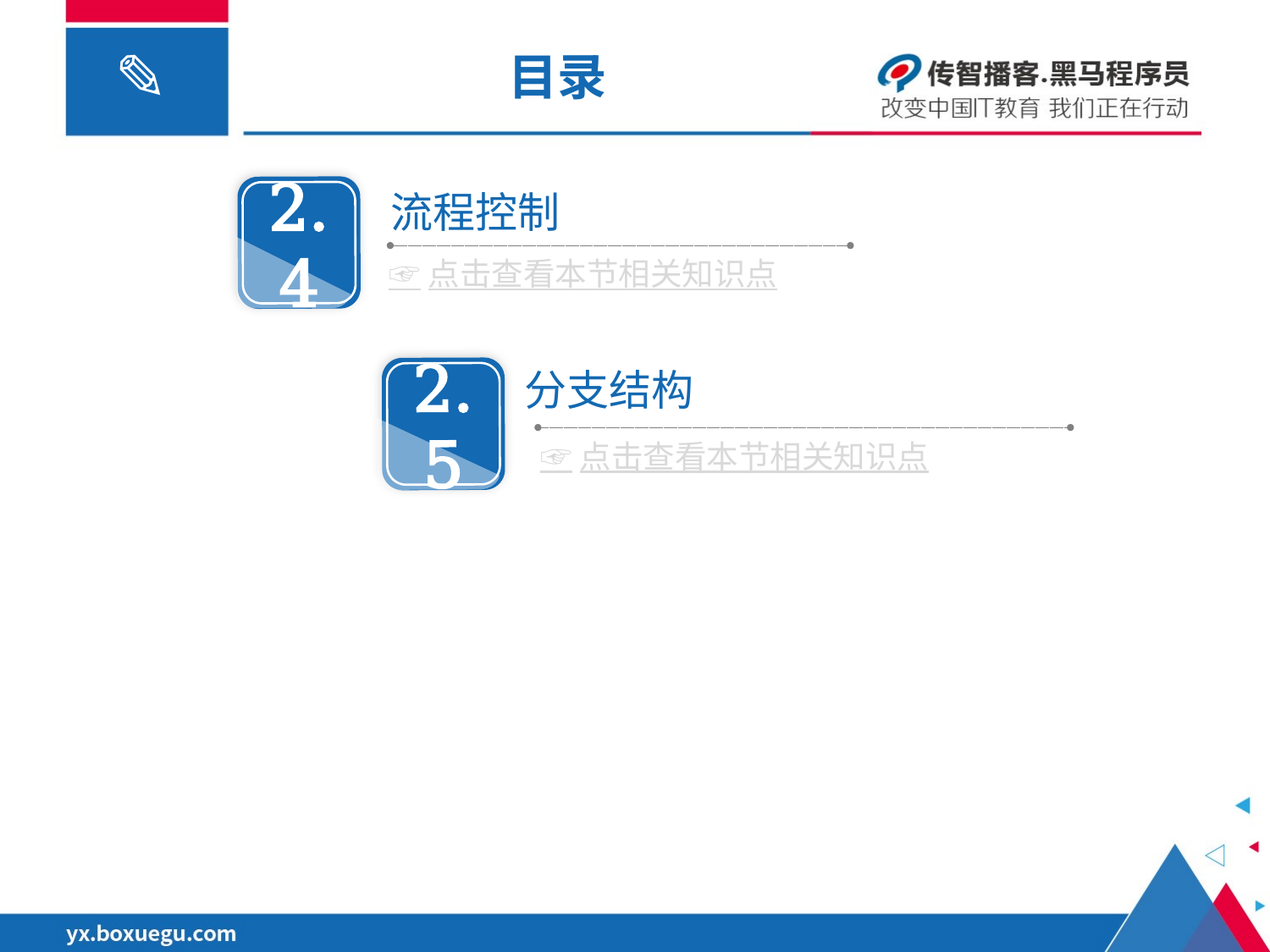

# 目录
2.4

流程控制
☞点击查看本节相关知识点
2.5

分支结构
☞点击查看本节相关知识点